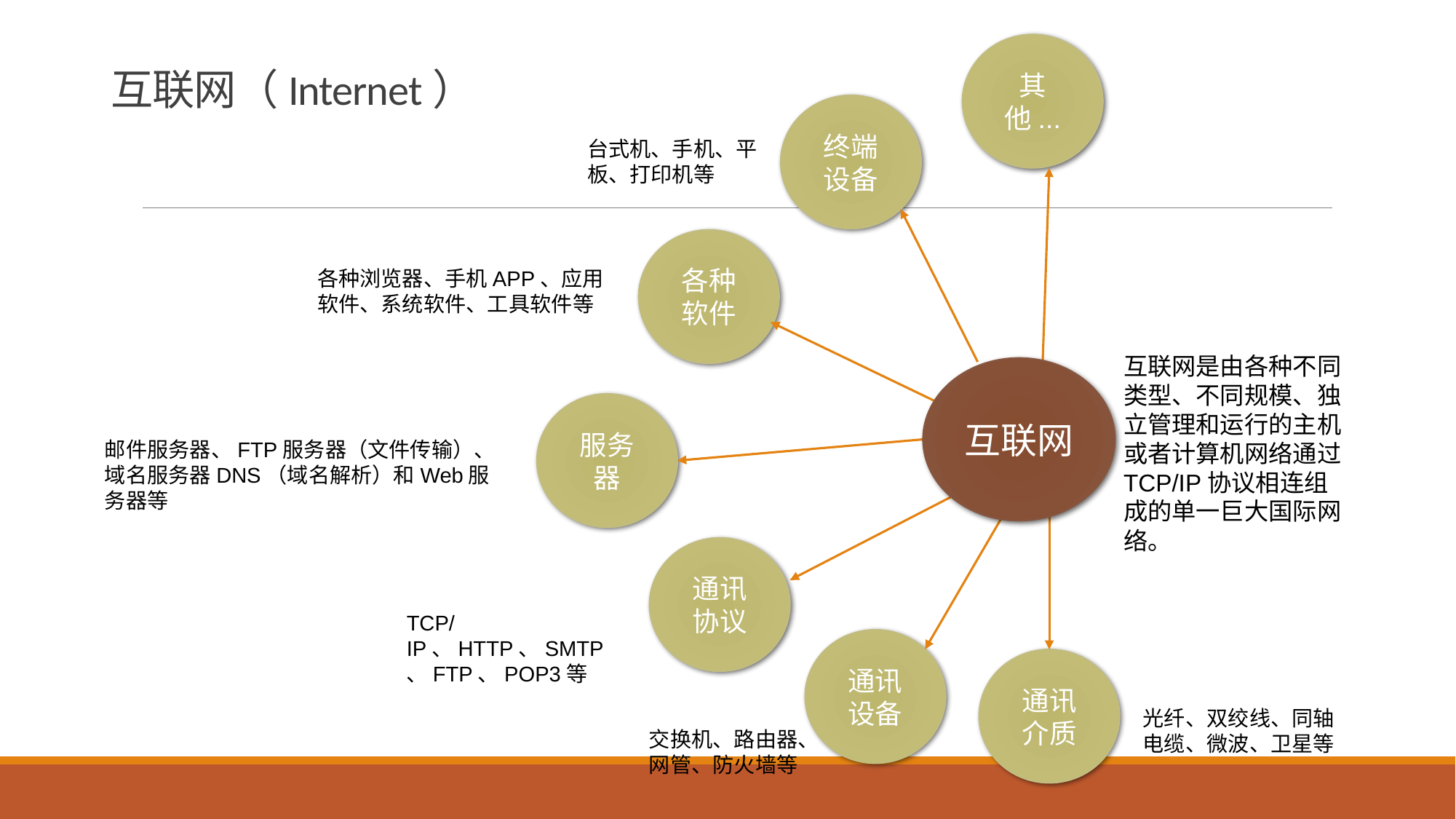

其他...
# 互联网（Internet）
终端设备
台式机、手机、平板、打印机等
各种软件
各种浏览器、手机APP、应用软件、系统软件、工具软件等
互联网是由各种不同类型、不同规模、独立管理和运行的主机或者计算机网络通过TCP/IP协议相连组成的单一巨大国际网络。
互联网
服务器
邮件服务器、FTP服务器（文件传输）、域名服务器DNS（域名解析）和Web服务器等
通讯协议
TCP/IP、HTTP、SMTP、FTP、POP3等
通讯设备
通讯介质
光纤、双绞线、同轴电缆、微波、卫星等
交换机、路由器、网管、防火墙等